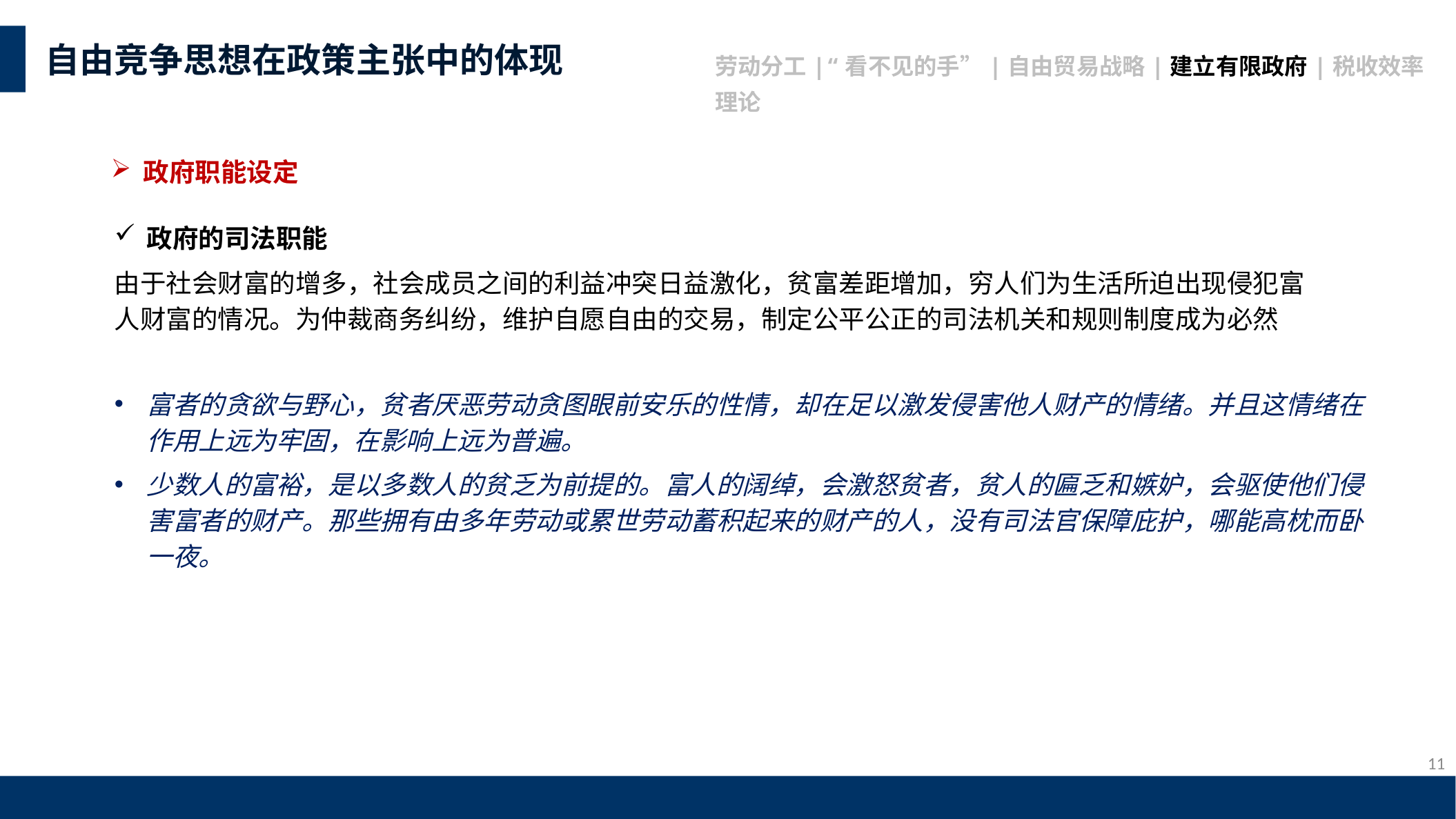

自由竞争思想在政策主张中的体现
劳动分工|“看不见的手”|自由贸易战略|建立有限政府|税收效率理论
政府职能设定
政府的司法职能
由于社会财富的增多，社会成员之间的利益冲突日益激化，贫富差距增加，穷人们为生活所迫出现侵犯富人财富的情况。为仲裁商务纠纷，维护自愿自由的交易，制定公平公正的司法机关和规则制度成为必然

富者的贪欲与野心，贫者厌恶劳动贪图眼前安乐的性情，却在足以激发侵害他人财产的情绪。并且这情绪在作用上远为牢固，在影响上远为普遍。
少数人的富裕，是以多数人的贫乏为前提的。富人的阔绰，会激怒贫者，贫人的匾乏和嫉妒，会驱使他们侵害富者的财产。那些拥有由多年劳动或累世劳动蓄积起来的财产的人，没有司法官保障庇护，哪能高枕而卧一夜。
11